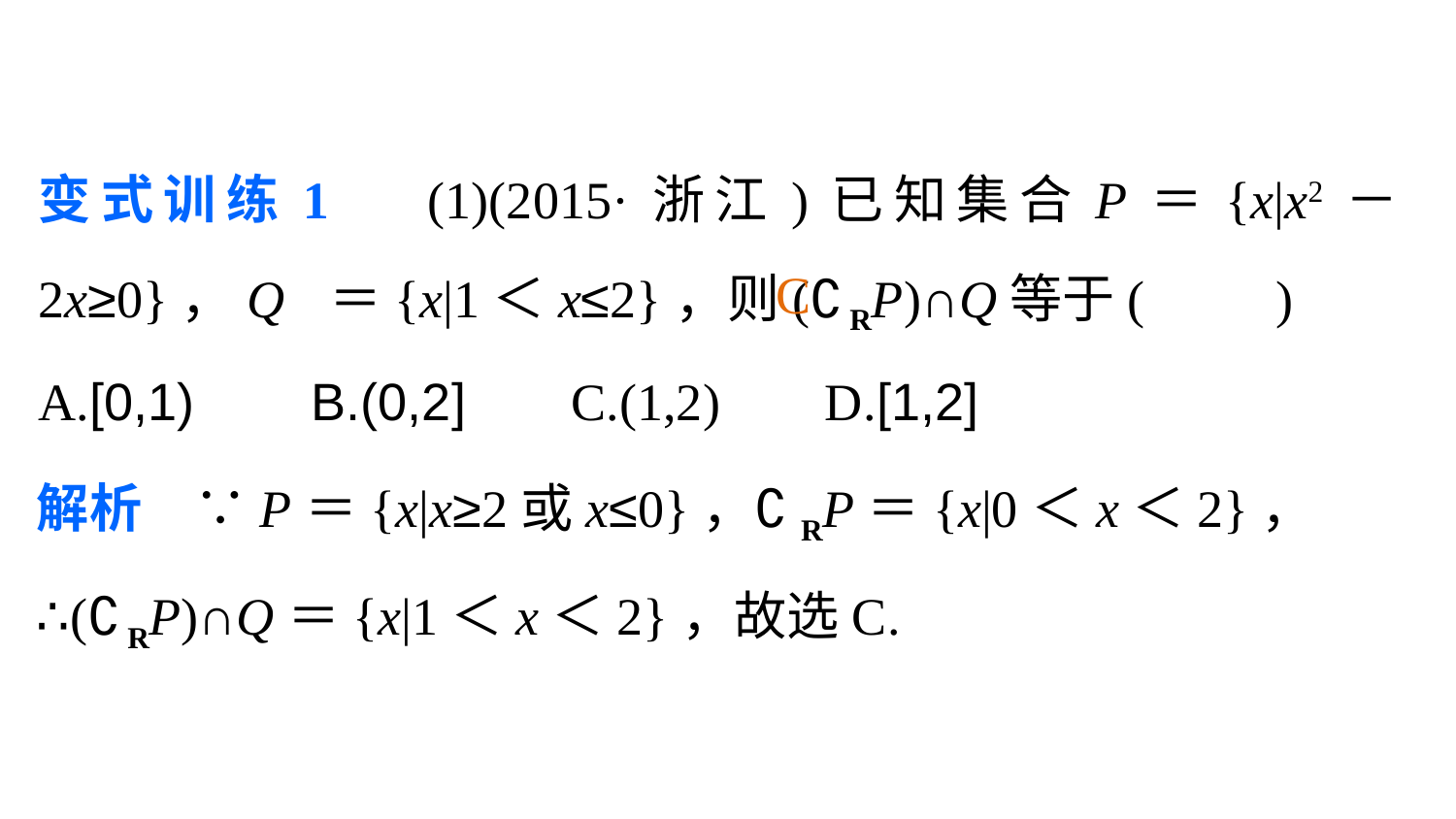

变式训练1　(1)(2015·浙江)已知集合P＝{x|x2－2x≥0}，Q	＝{x|1＜x≤2}，则(∁RP)∩Q等于(　　)
A.[0,1)        B.(0,2]        C.(1,2)        D.[1,2]
C
解析　∵P＝{x|x≥2或x≤0}，∁RP＝{x|0＜x＜2}，
∴(∁RP)∩Q＝{x|1＜x＜2}，故选C.